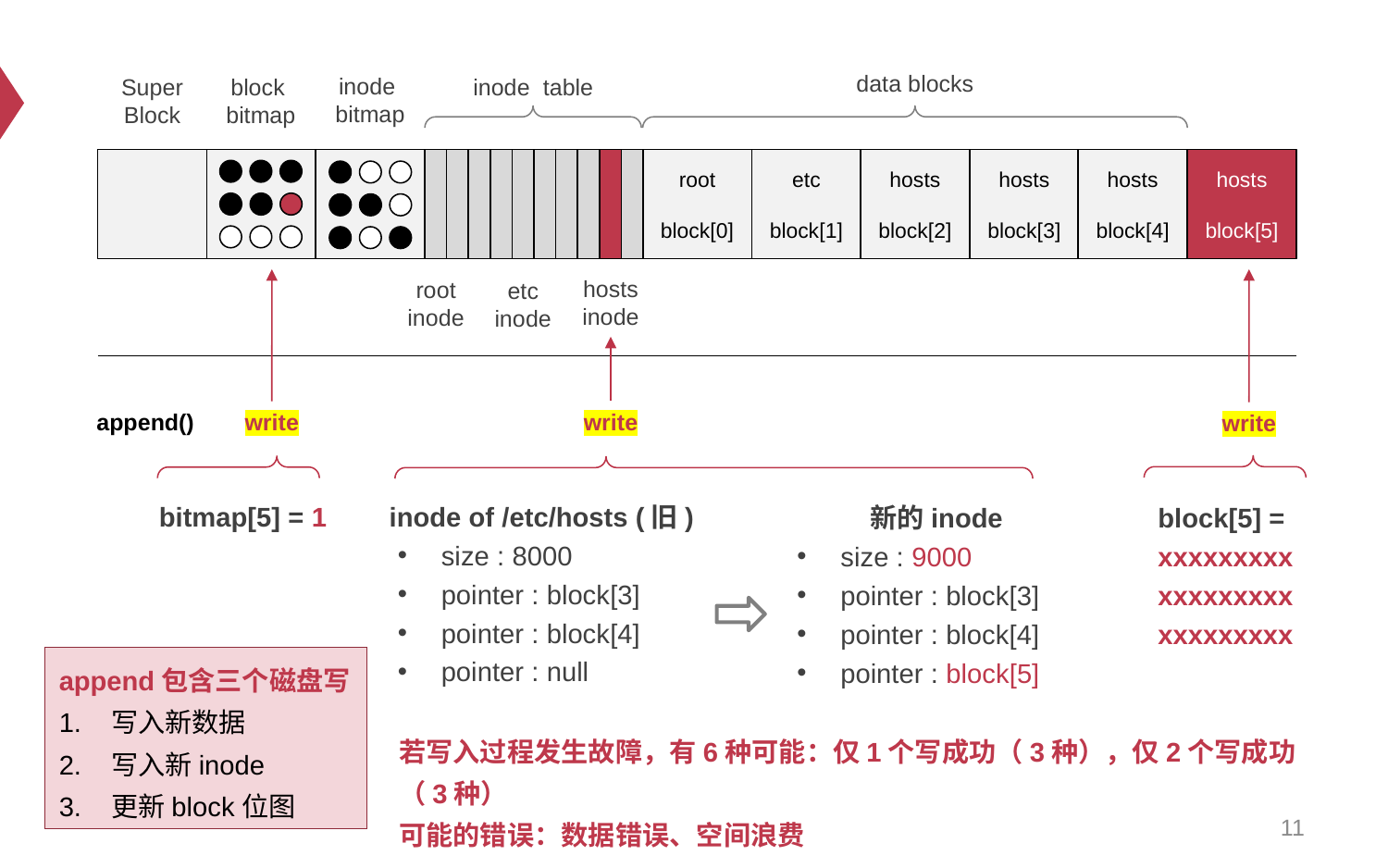

data blocks
inode
bitmap
block
bitmap
inode  table
Super
Block

root

block[0]
etc

block[1]
hosts

block[2]
hosts

block[3]
hosts

block[4]
hosts

block[5]

hosts
inode
root
inode
etc
inode

write
append()
write
write
bitmap[5] = 1
inode of /etc/hosts (旧)
size : 8000
pointer : block[3]
pointer : block[4]
pointer : null
新的inode
size : 9000
pointer : block[3]
pointer : block[4]
pointer : block[5]
block[5] = xxxxxxxxxxxxxxxxxxxxxxxxxxx

append包含三个磁盘写
写入新数据
写入新inode
更新block位图
若写入过程发生故障，有6种可能：仅1个写成功（3种），仅2个写成功（3种）
可能的错误：数据错误、空间浪费
11